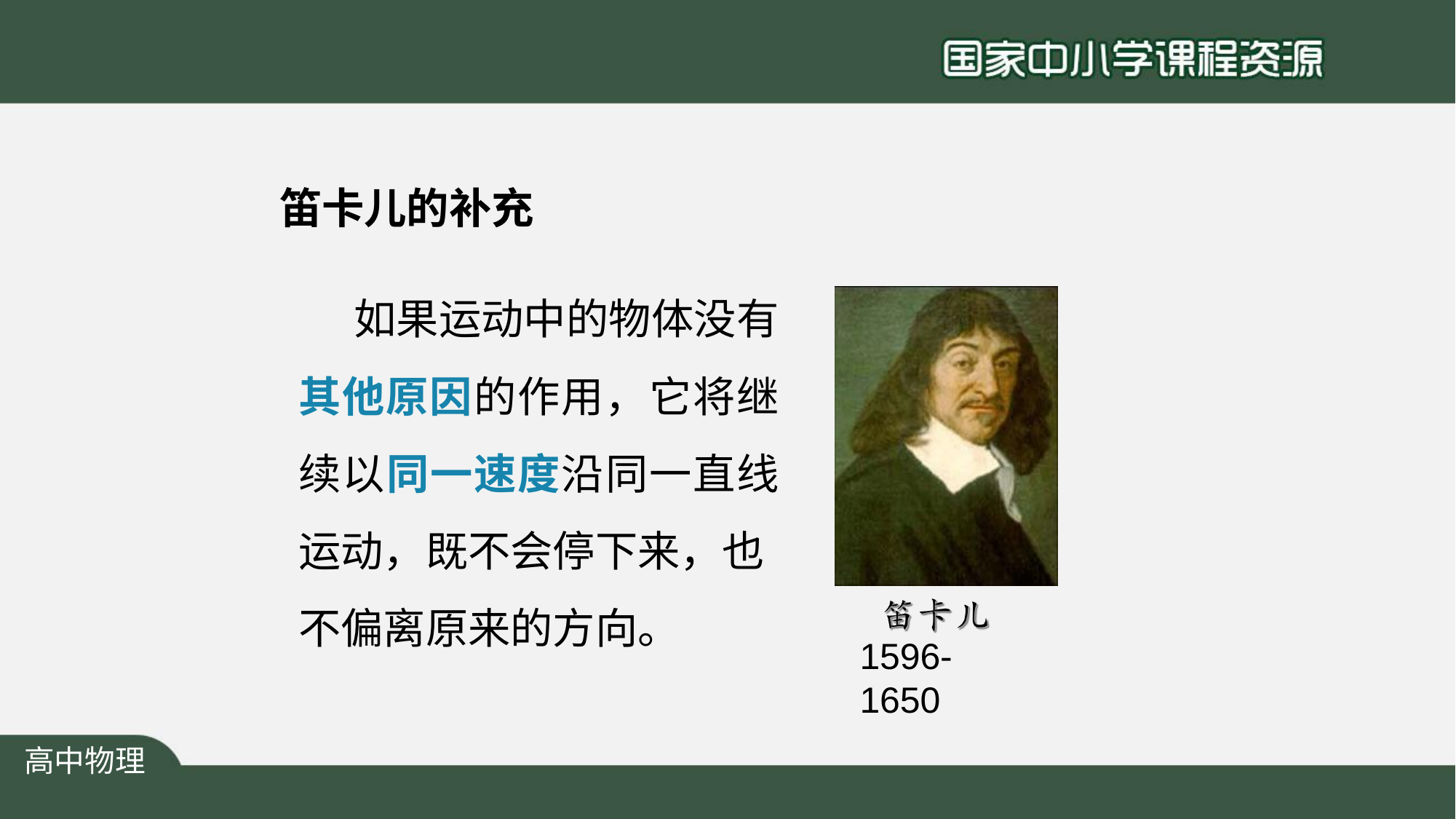

# 笛卡儿的补充
如果运动中的物体没有 其他原因的作用，它将继 续以同一速度沿同一直线 运动，既不会停下来，也

不偏离原来的方向。
1596-1650
高中物理